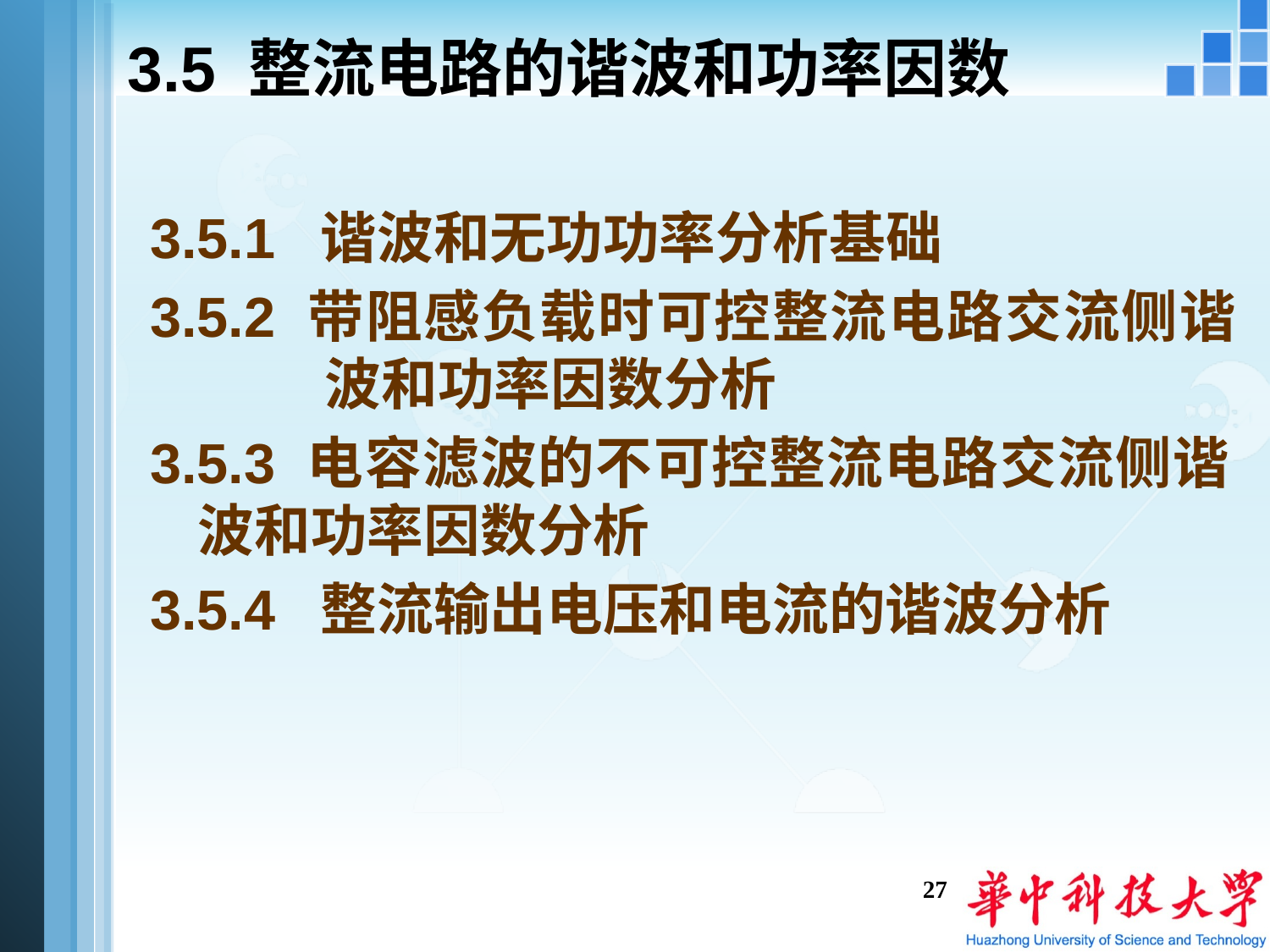

# 3.5 整流电路的谐波和功率因数

3.5.1  谐波和无功功率分析基础
3.5.2 带阻感负载时可控整流电路交流侧谐 	波和功率因数分析
3.5.3 电容滤波的不可控整流电路交流侧谐	波和功率因数分析
3.5.4  整流输出电压和电流的谐波分析
27